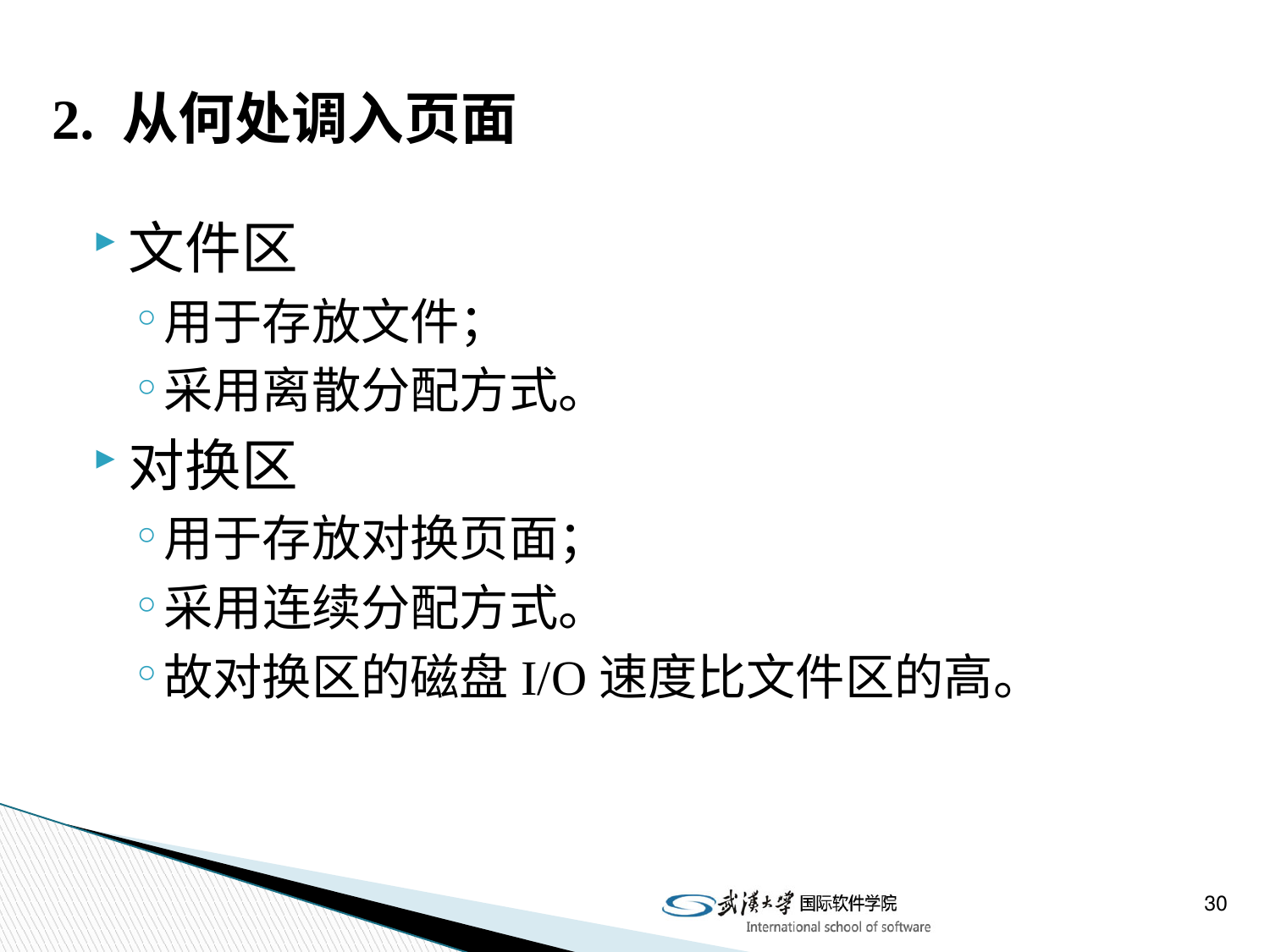

2. 从何处调入页面
文件区
用于存放文件；
采用离散分配方式。
对换区
用于存放对换页面；
采用连续分配方式。
故对换区的磁盘I/O速度比文件区的高。